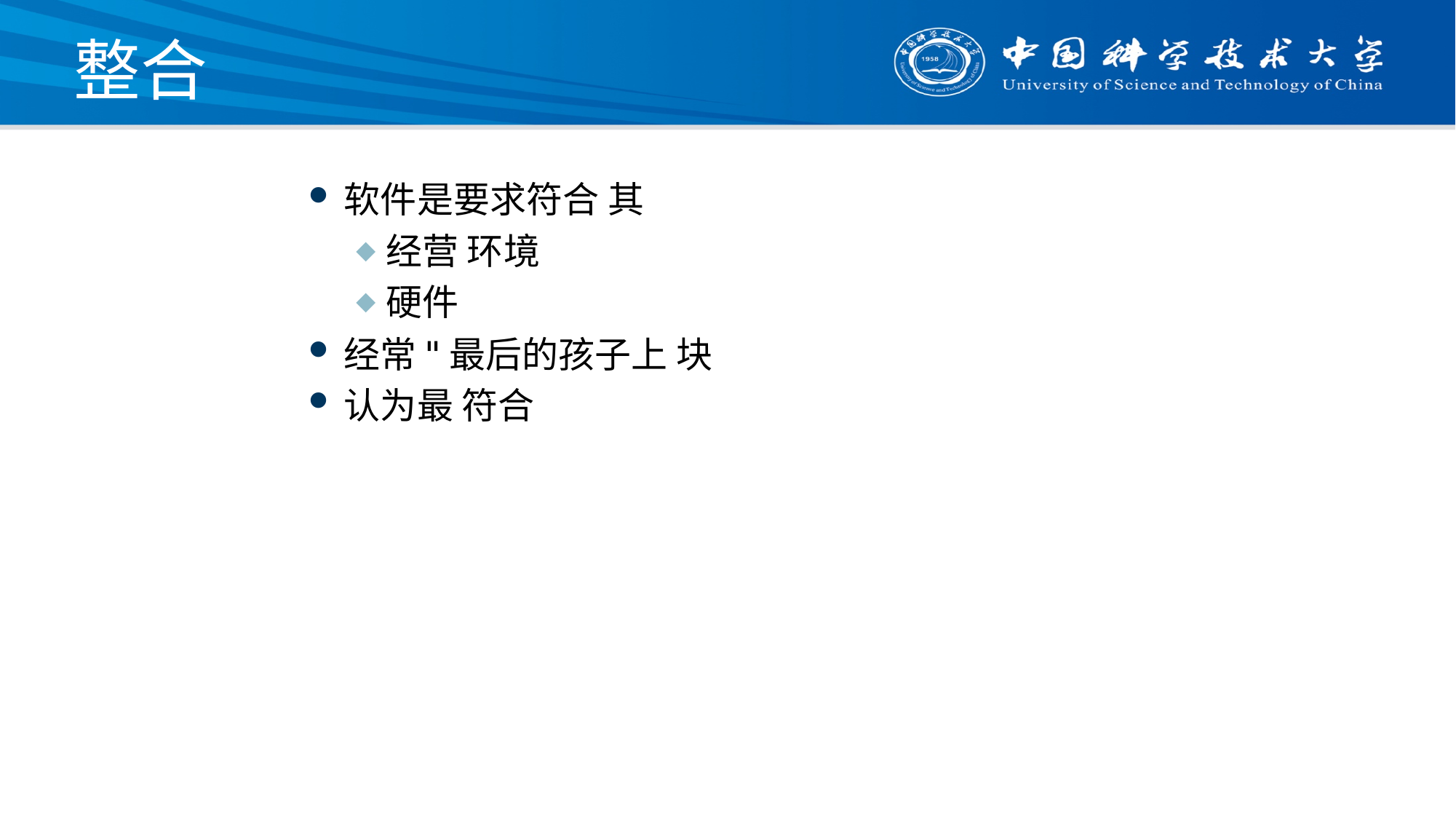

# 整合
软件是要求符合 其
经营 环境
硬件
经常"最后的孩子上 块
认为最 符合